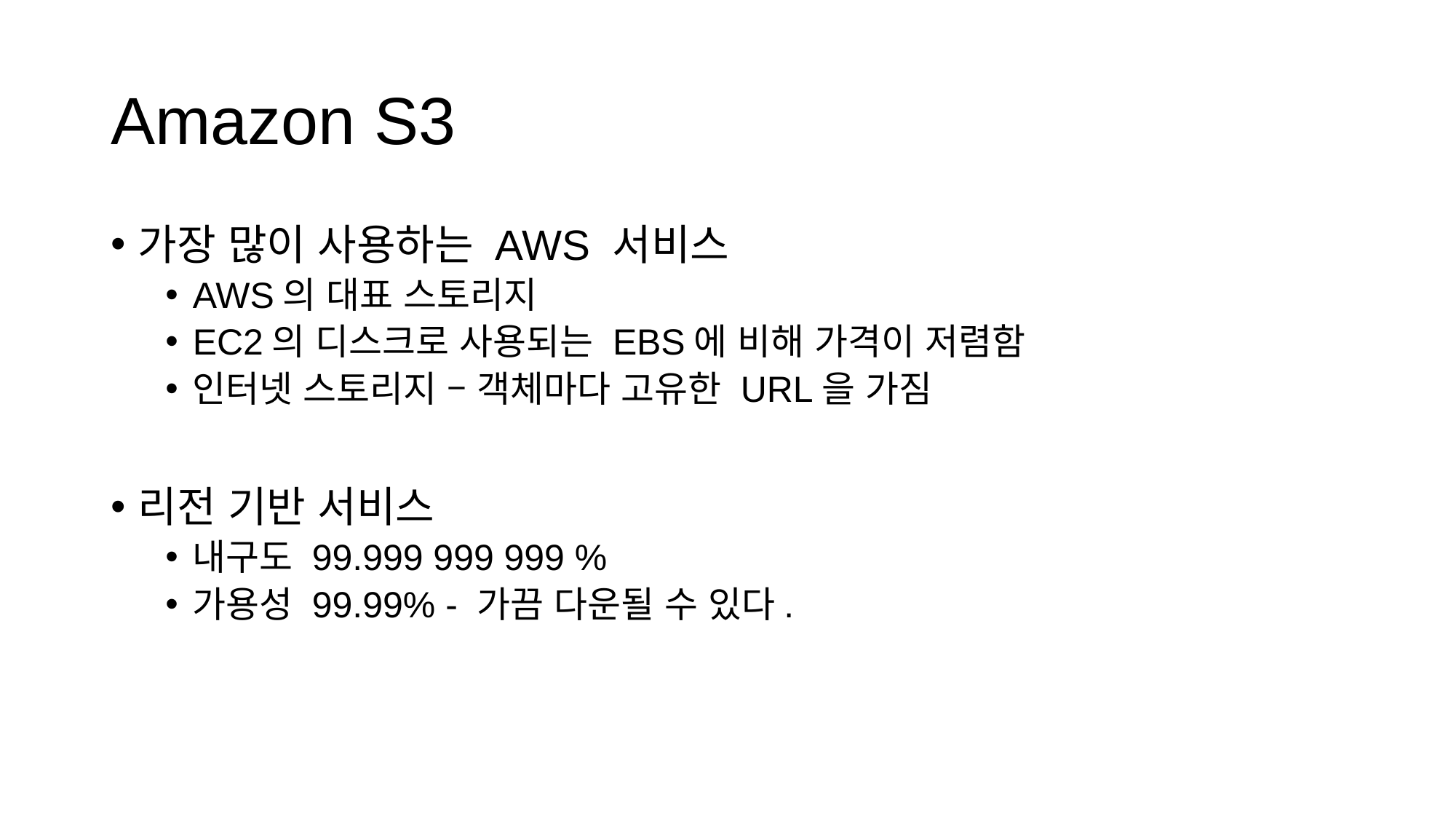

# Amazon S3
가장 많이 사용하는 AWS 서비스
AWS의 대표 스토리지
EC2의 디스크로 사용되는 EBS에 비해 가격이 저렴함
인터넷 스토리지 – 객체마다 고유한 URL을 가짐

리전 기반 서비스
내구도 99.999 999 999 %
가용성 99.99% - 가끔 다운될 수 있다.